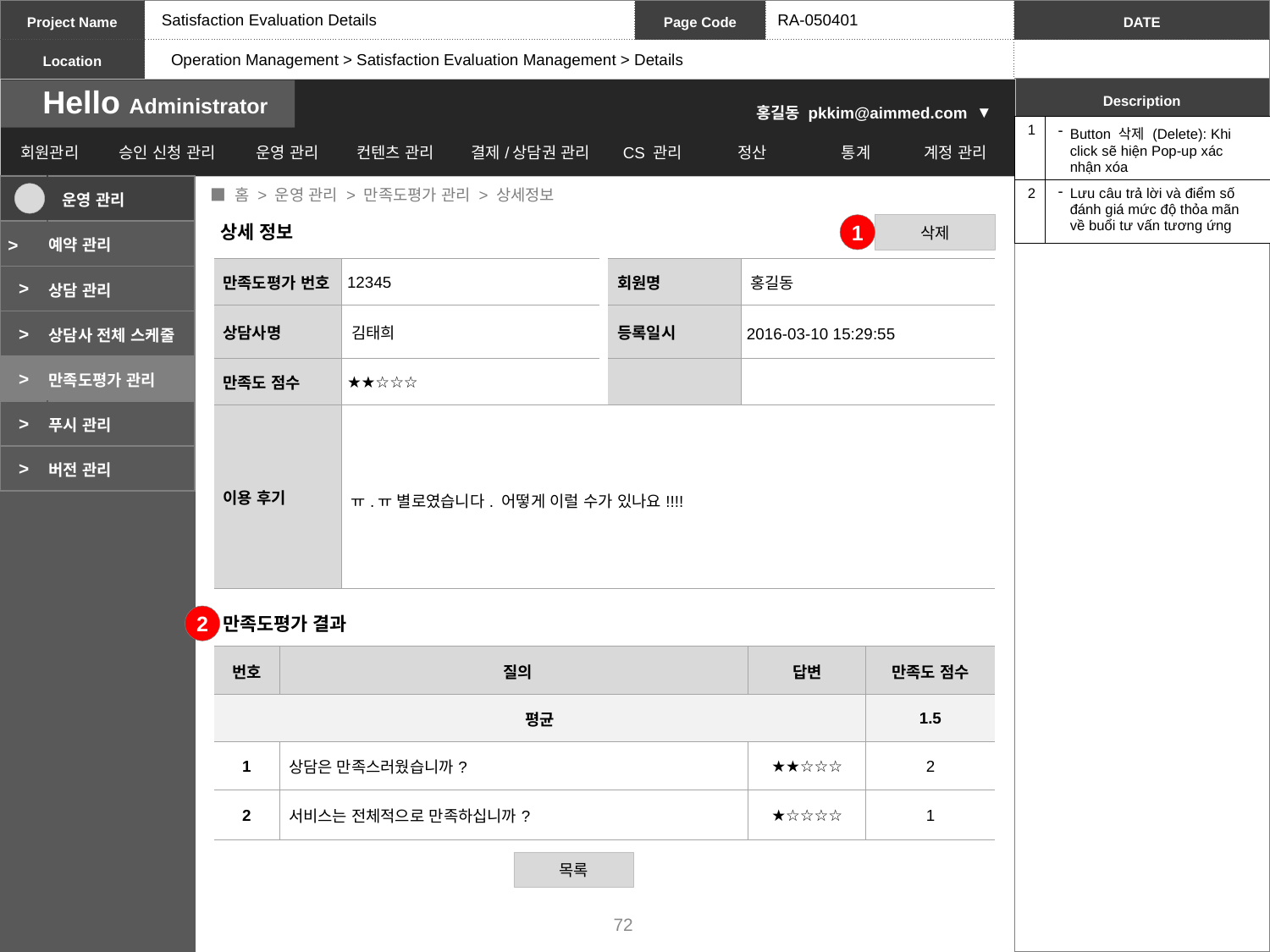

Satisfaction Evaluation Details
RA-050401
Operation Management > Satisfaction Evaluation Management > Details
| 1 | Button 삭제 (Delete): Khi click sẽ hiện Pop-up xác nhận xóa |
| --- | --- |
| 2 | Lưu câu trả lời và điểm số đánh giá mức độ thỏa mãn về buổi tư vấn tương ứng |
   ■ 홈 > 운영 관리 > 만족도평가 관리 > 상세정보

|  | 운영 관리 |
| --- | --- |
| > | 예약 관리 |
| > | 상담 관리 |
| > | 상담사 전체 스케줄 |
| > | 만족도평가 관리 |
| > | 푸시 관리 |
| > | 버전 관리 |

1
상세 정보
삭제
| 만족도평가 번호 | 12345 |  | 회원명 | 홍길동 |
| --- | --- | --- | --- | --- |
| 상담사명 | 김태희 |  | 등록일시 | 2016-03-10 15:29:55 |
| 만족도 점수 | ★★☆☆☆ |  |  |  |
| 이용 후기 | ㅠ.ㅠ 별로였습니다. 어떻게 이럴 수가 있나요!!!! |  |  |  |
2
만족도평가 결과
| 번호 | 질의 | 답변 | 만족도 점수 |
| --- | --- | --- | --- |
| 평균 |  |  | 1.5 |
| 1 | 상담은 만족스러웠습니까? | ★★☆☆☆ | 2 |
| 2 | 서비스는 전체적으로 만족하십니까? | ★☆☆☆☆ | 1 |
목록
72